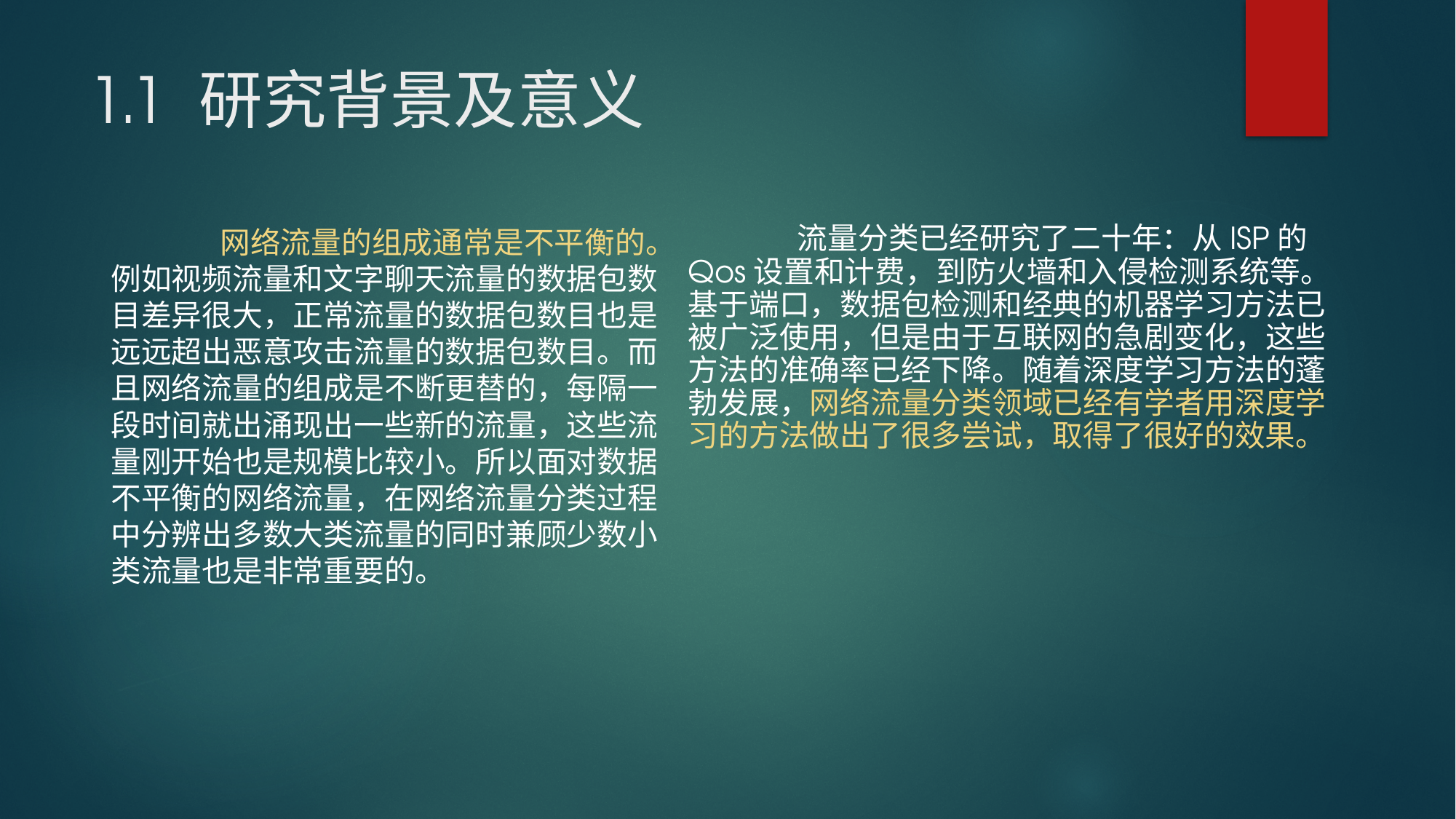

# 1.1 研究背景及意义
	网络流量的组成通常是不平衡的。例如视频流量和文字聊天流量的数据包数目差异很大，正常流量的数据包数目也是远远超出恶意攻击流量的数据包数目。而且网络流量的组成是不断更替的，每隔一段时间就出涌现出一些新的流量，这些流量刚开始也是规模比较小。所以面对数据不平衡的网络流量，在网络流量分类过程中分辨出多数大类流量的同时兼顾少数小类流量也是非常重要的。
	流量分类已经研究了二十年：从ISP的Qos设置和计费，到防火墙和入侵检测系统等。基于端口，数据包检测和经典的机器学习方法已被广泛使用，但是由于互联网的急剧变化，这些方法的准确率已经下降。随着深度学习方法的蓬勃发展，网络流量分类领域已经有学者用深度学习的方法做出了很多尝试，取得了很好的效果。